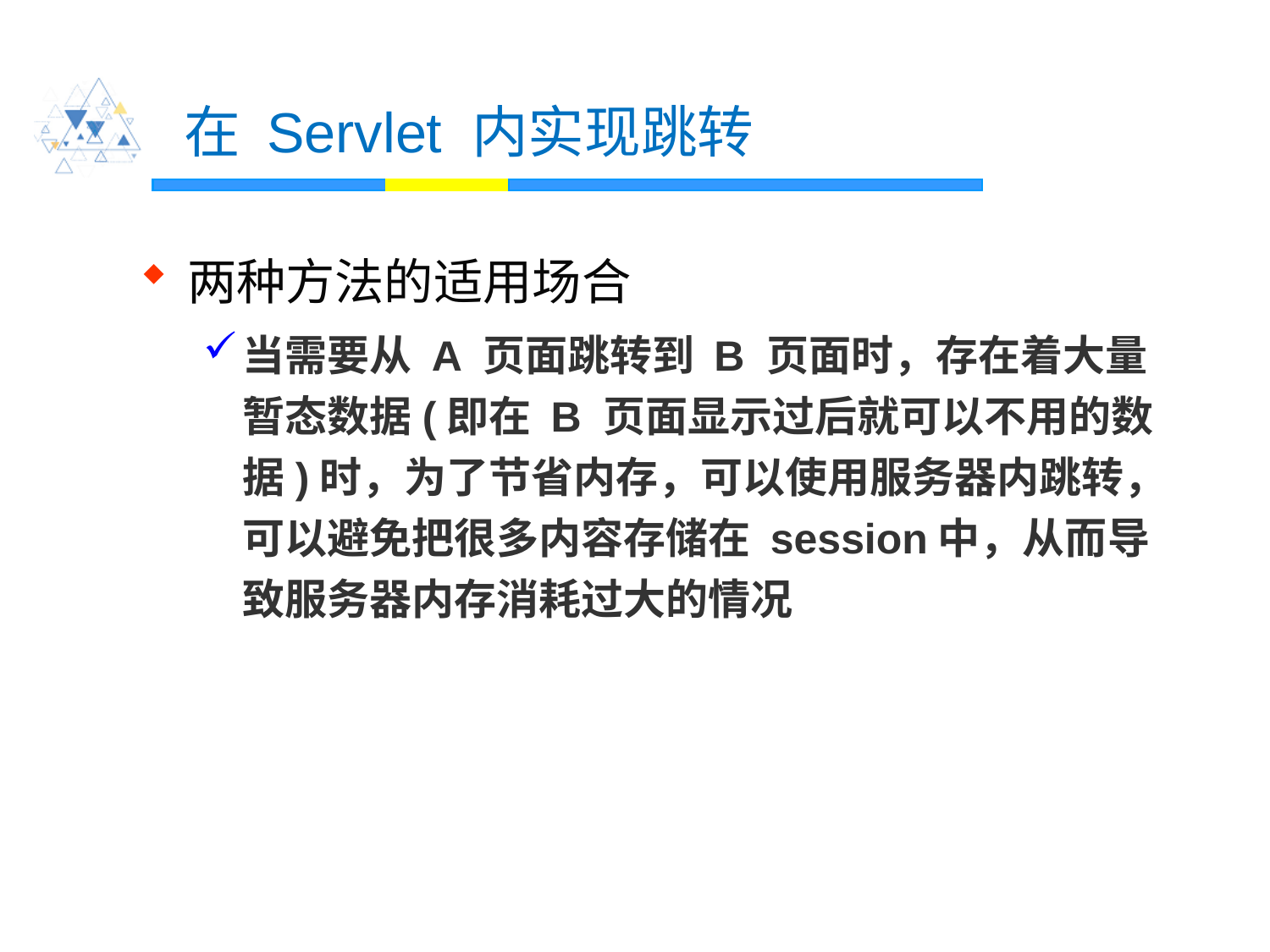

# 在 Servlet 内实现跳转
两种方法的适用场合
当需要从 A 页面跳转到 B 页面时，存在着大量暂态数据(即在 B 页面显示过后就可以不用的数据)时，为了节省内存，可以使用服务器内跳转，可以避免把很多内容存储在 session中，从而导致服务器内存消耗过大的情况